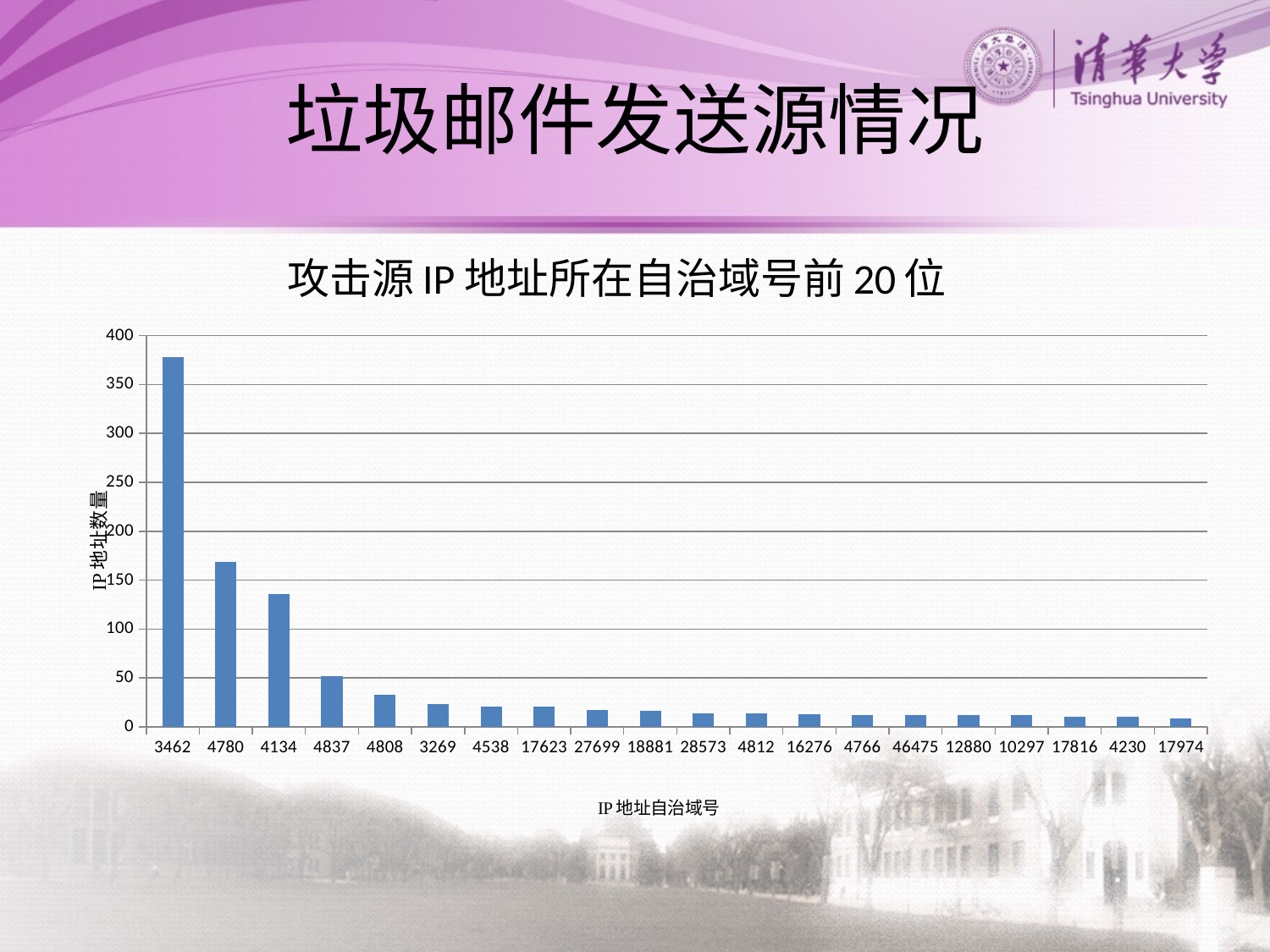

# 垃圾邮件发送源情况

### Chart

| Category | 系列 1 |
|---|---|
| 3462 | 378.0 |
| 4780 | 169.0 |
| 4134 | 136.0 |
| 4837 | 52.0 |
| 4808 | 33.0 |
| 3269 | 23.0 |
| 4538 | 21.0 |
| 17623 | 21.0 |
| 27699 | 17.0 |
| 18881 | 16.0 |
| 28573 | 14.0 |
| 4812 | 14.0 |
| 16276 | 13.0 |
| 4766 | 12.0 |
| 46475 | 12.0 |
| 12880 | 12.0 |
| 10297 | 12.0 |
| 17816 | 10.0 |
| 4230 | 10.0 |
| 17974 | 9.0 |